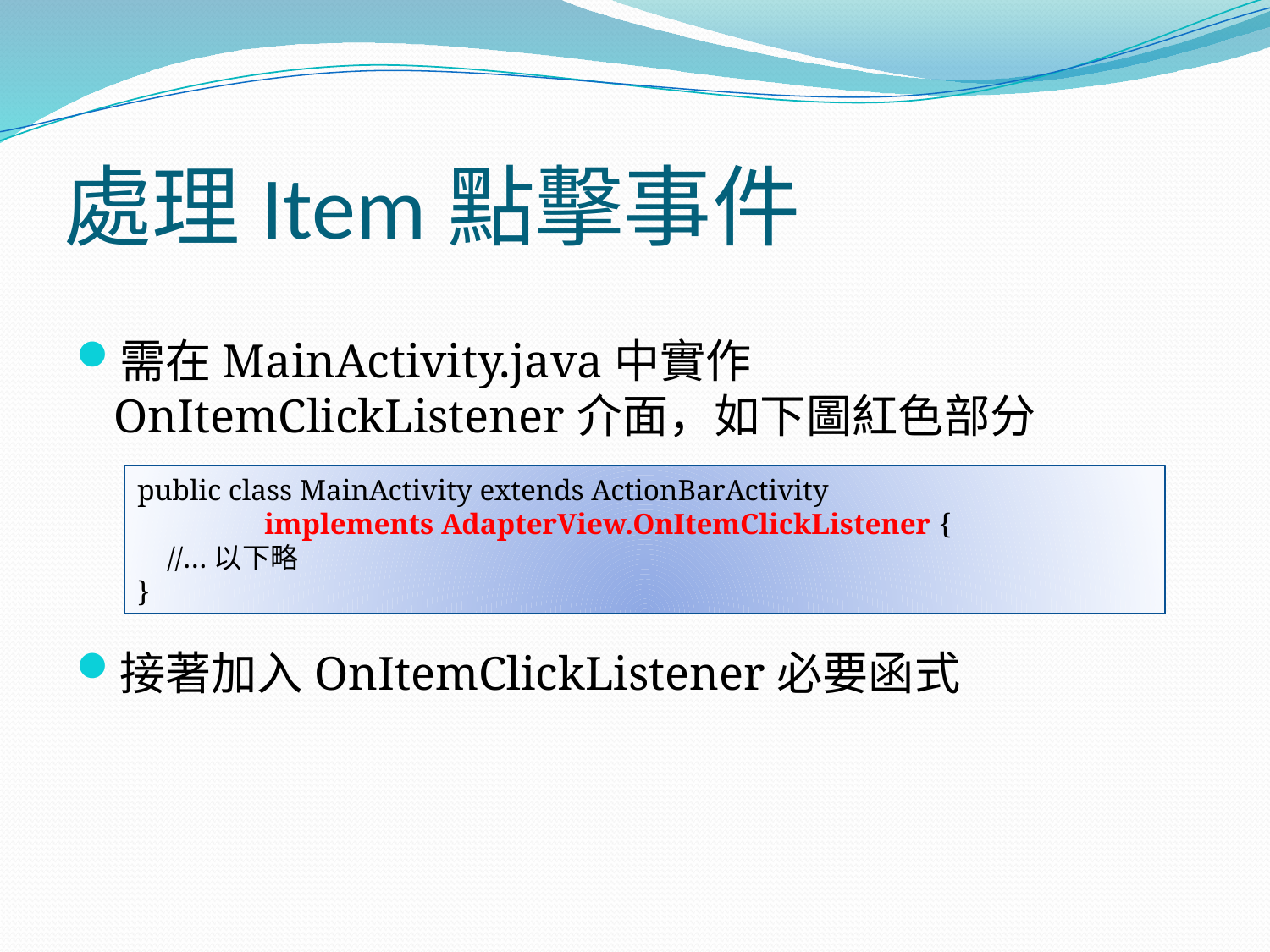

# 處理Item點擊事件
需在MainActivity.java中實作OnItemClickListener介面，如下圖紅色部分

接著加入OnItemClickListener必要函式

public class MainActivity extends ActionBarActivity
	implements AdapterView.OnItemClickListener {
    //…以下略
}